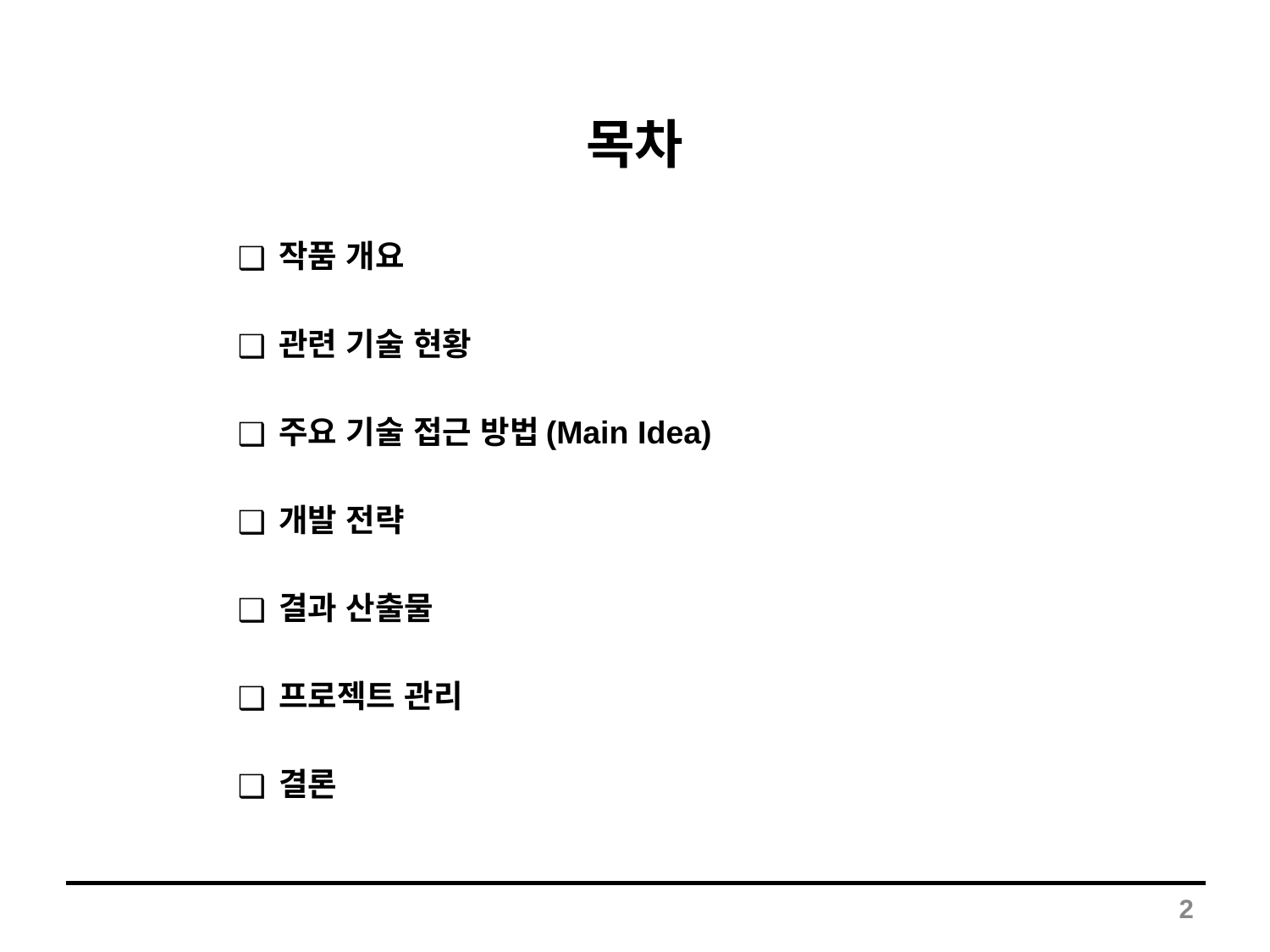

# 목차

 작품 개요

 관련 기술 현황

 주요 기술 접근 방법(Main Idea)

 개발 전략

 결과 산출물

 프로젝트 관리

 결론
2